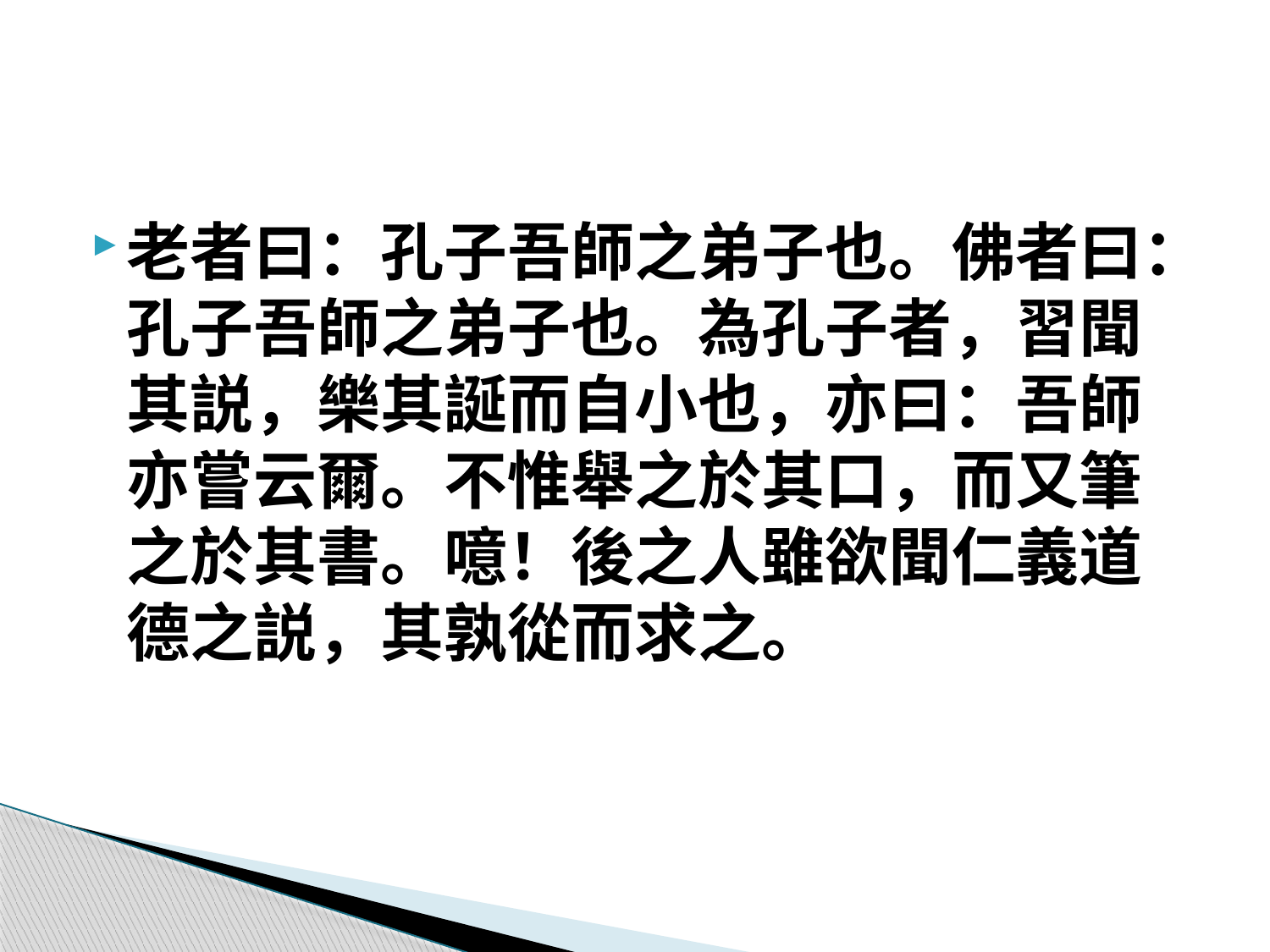

#
老者曰：孔子吾師之弟子也。佛者曰：孔子吾師之弟子也。為孔子者，習聞其説，樂其誕而自小也，亦曰：吾師亦嘗云爾。不惟舉之於其口，而又筆之於其書。噫！後之人雖欲聞仁義道德之説，其孰從而求之。